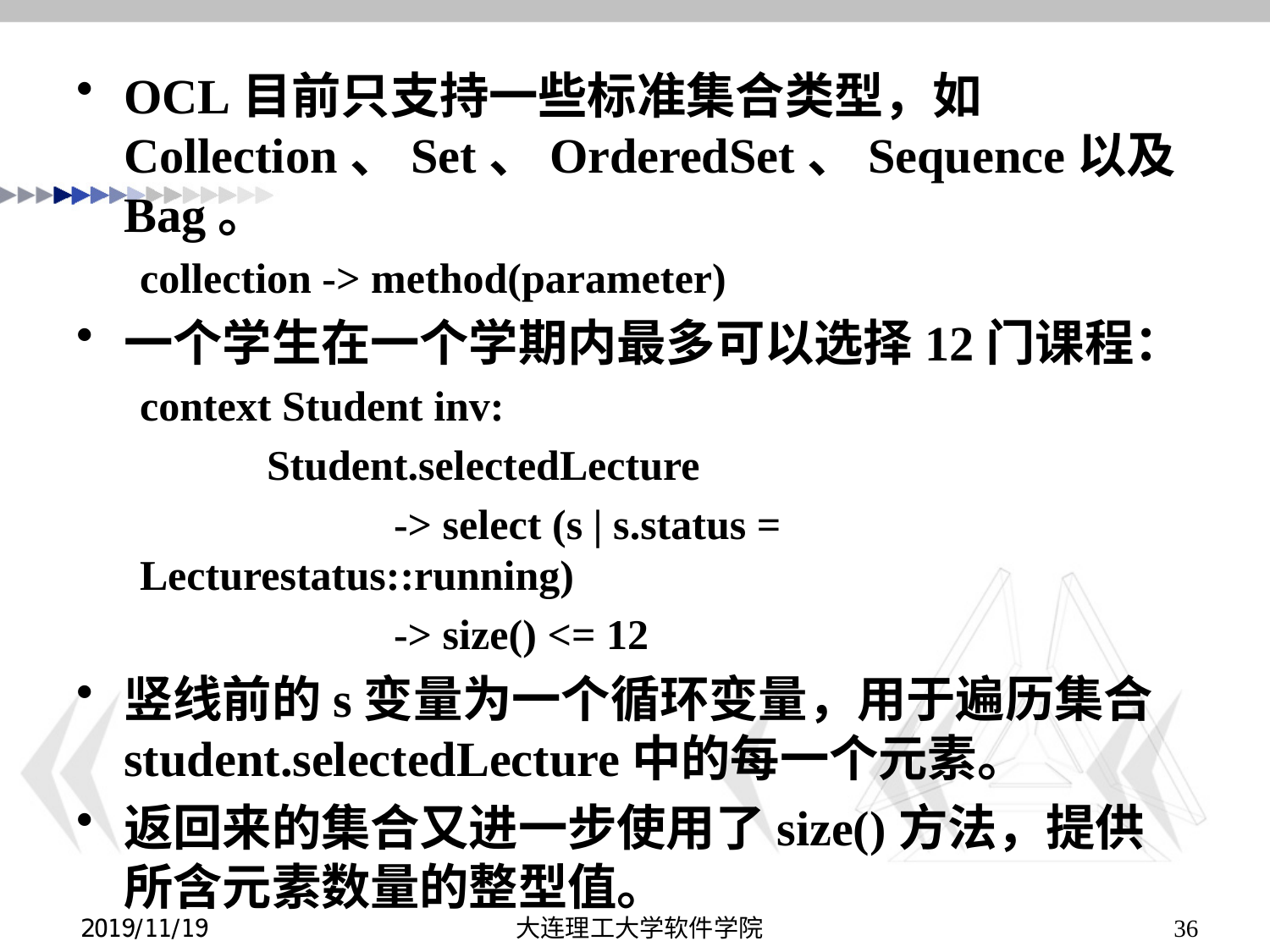

# OCL目前只支持一些标准集合类型，如Collection、Set、OrderedSet、Sequence以及Bag。
collection -> method(parameter)
一个学生在一个学期内最多可以选择12门课程：
context Student inv:
	Student.selectedLecture
		-> select (s | s.status = Lecturestatus::running)
		-> size() <= 12
竖线前的s变量为一个循环变量，用于遍历集合student.selectedLecture中的每一个元素。
返回来的集合又进一步使用了size()方法，提供所含元素数量的整型值。
2019/11/19
大连理工大学软件学院
36